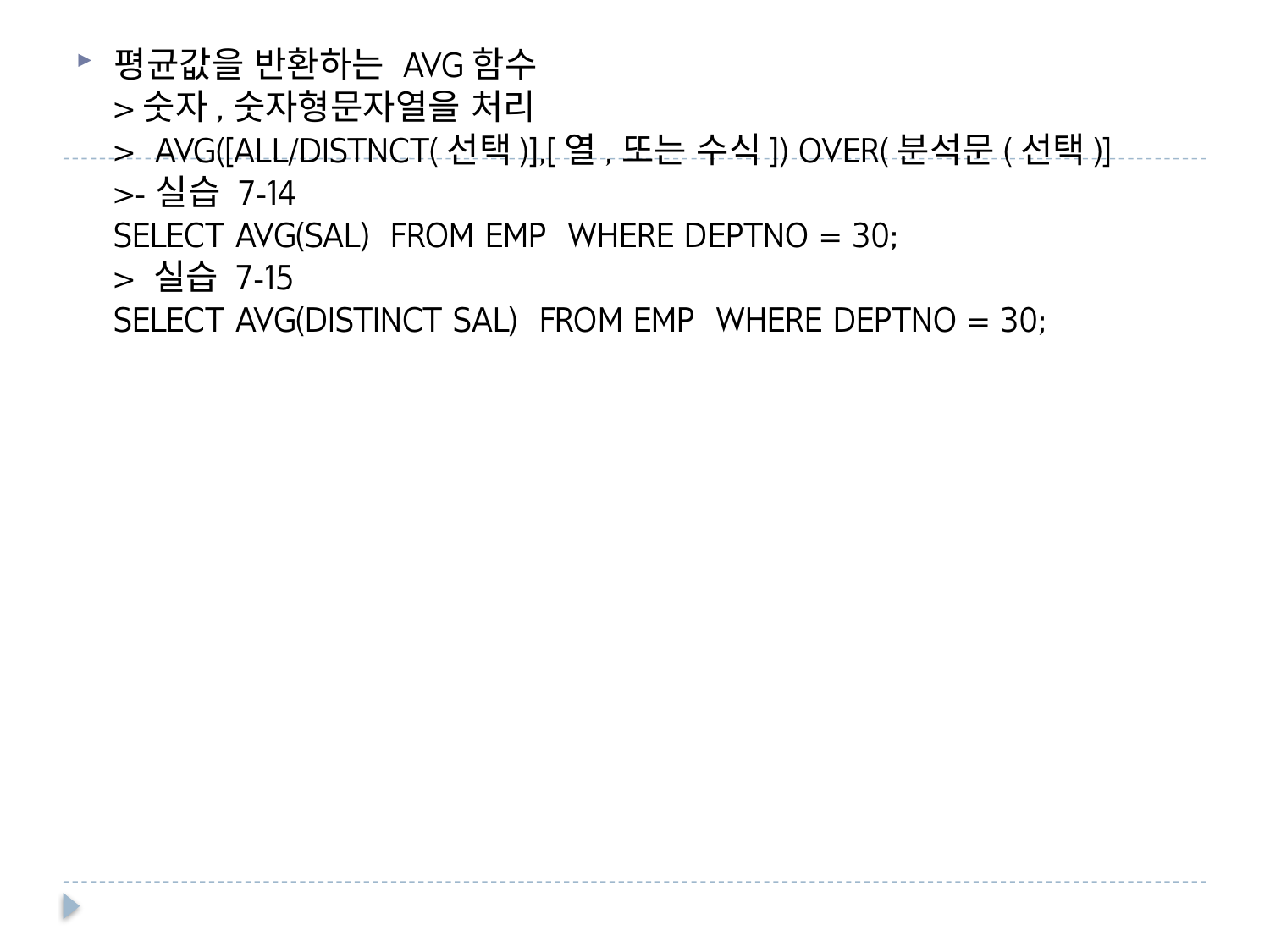

평균값을 반환하는 AVG함수
>숫자,숫자형문자열을 처리
>  AVG([ALL/DISTNCT(선택)],[열,또는 수식]) OVER(분석문(선택)]
>-실습 7-14
SELECT AVG(SAL)  FROM EMP  WHERE DEPTNO = 30;
> 실습 7-15
SELECT AVG(DISTINCT SAL)  FROM EMP  WHERE DEPTNO = 30;